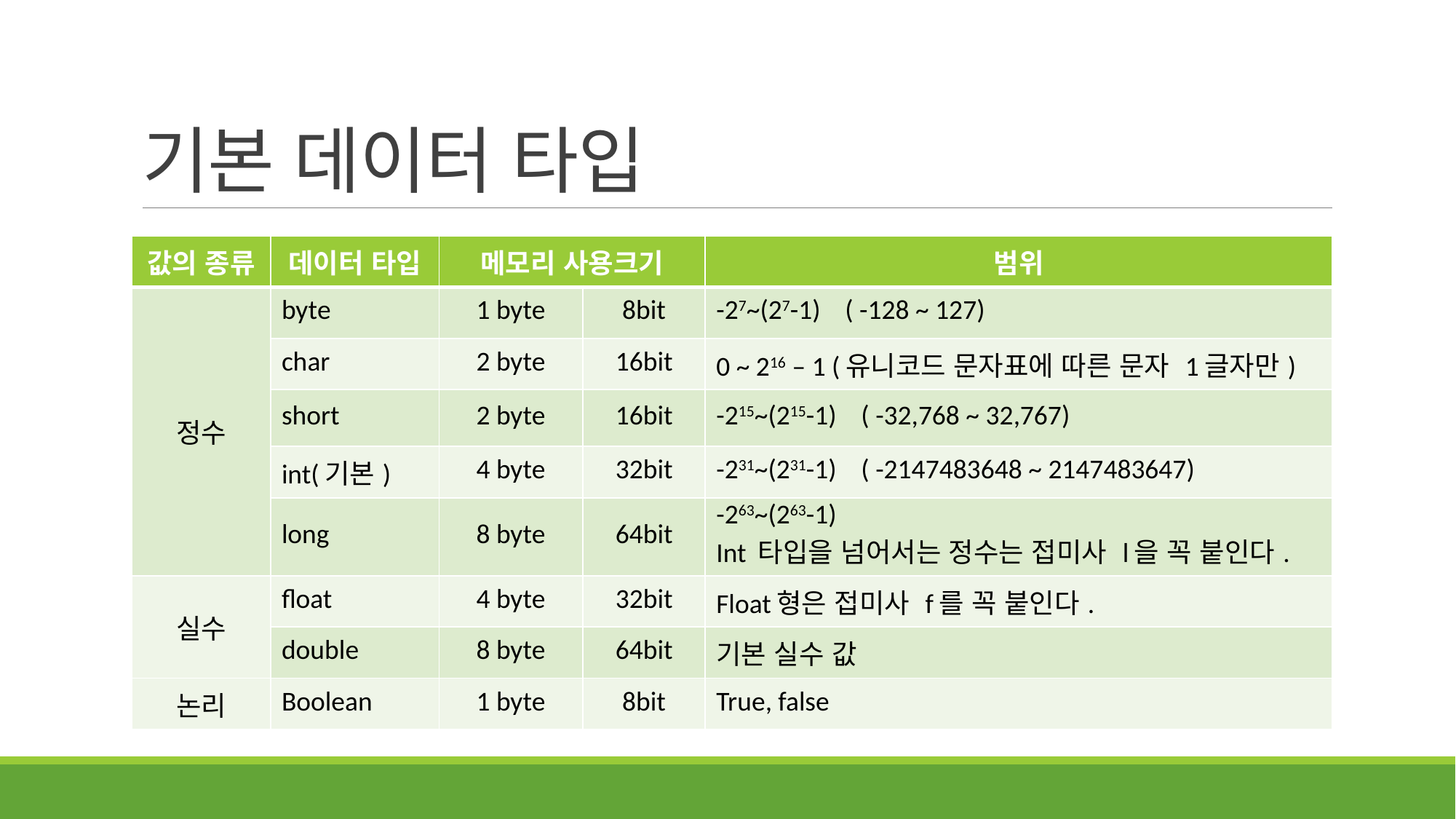

# 기본 데이터 타입
| 값의 종류 | 데이터 타입 | 메모리 사용크기 |  | 범위 |
| --- | --- | --- | --- | --- |
| 정수 | byte | 1 byte | 8bit | -27~(27-1) ( -128 ~ 127) |
|  | char | 2 byte | 16bit | 0 ~ 216 – 1 (유니코드 문자표에 따른 문자 1글자만) |
|  | short | 2 byte | 16bit | -215~(215-1) ( -32,768 ~ 32,767) |
|  | int(기본) | 4 byte | 32bit | -231~(231-1) ( -2147483648 ~ 2147483647) |
|  | long | 8 byte | 64bit | -263~(263-1) Int 타입을 넘어서는 정수는 접미사 l을 꼭 붙인다. |
| 실수 | float | 4 byte | 32bit | Float형은 접미사 f를 꼭 붙인다. |
|  | double | 8 byte | 64bit | 기본 실수 값 |
| 논리 | Boolean | 1 byte | 8bit | True, false |